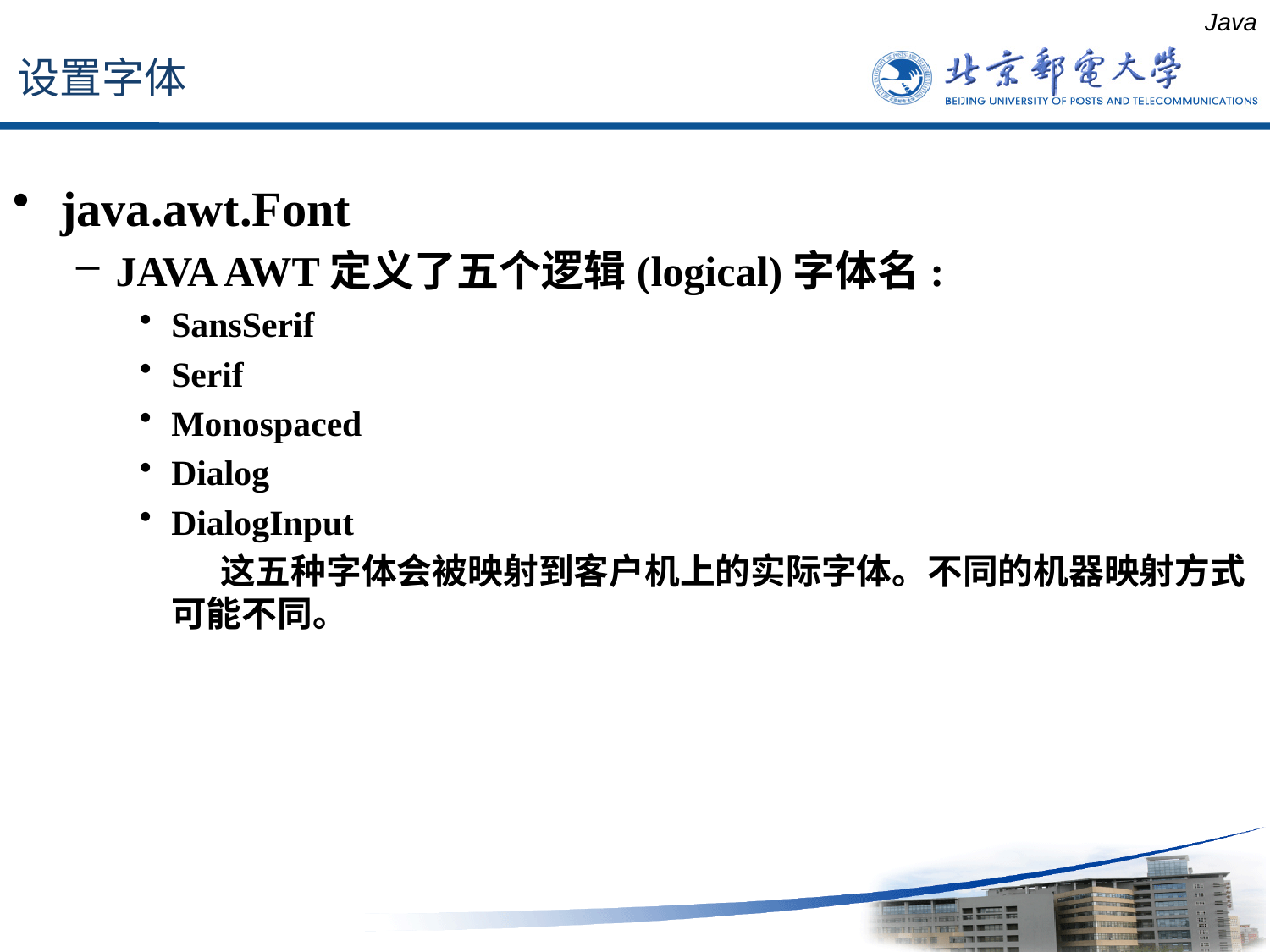

设置字体
Java
java.awt.Font
JAVA AWT定义了五个逻辑(logical)字体名:
SansSerif
Serif
Monospaced
Dialog
DialogInput
         这五种字体会被映射到客户机上的实际字体。不同的机器映射方式可能不同。